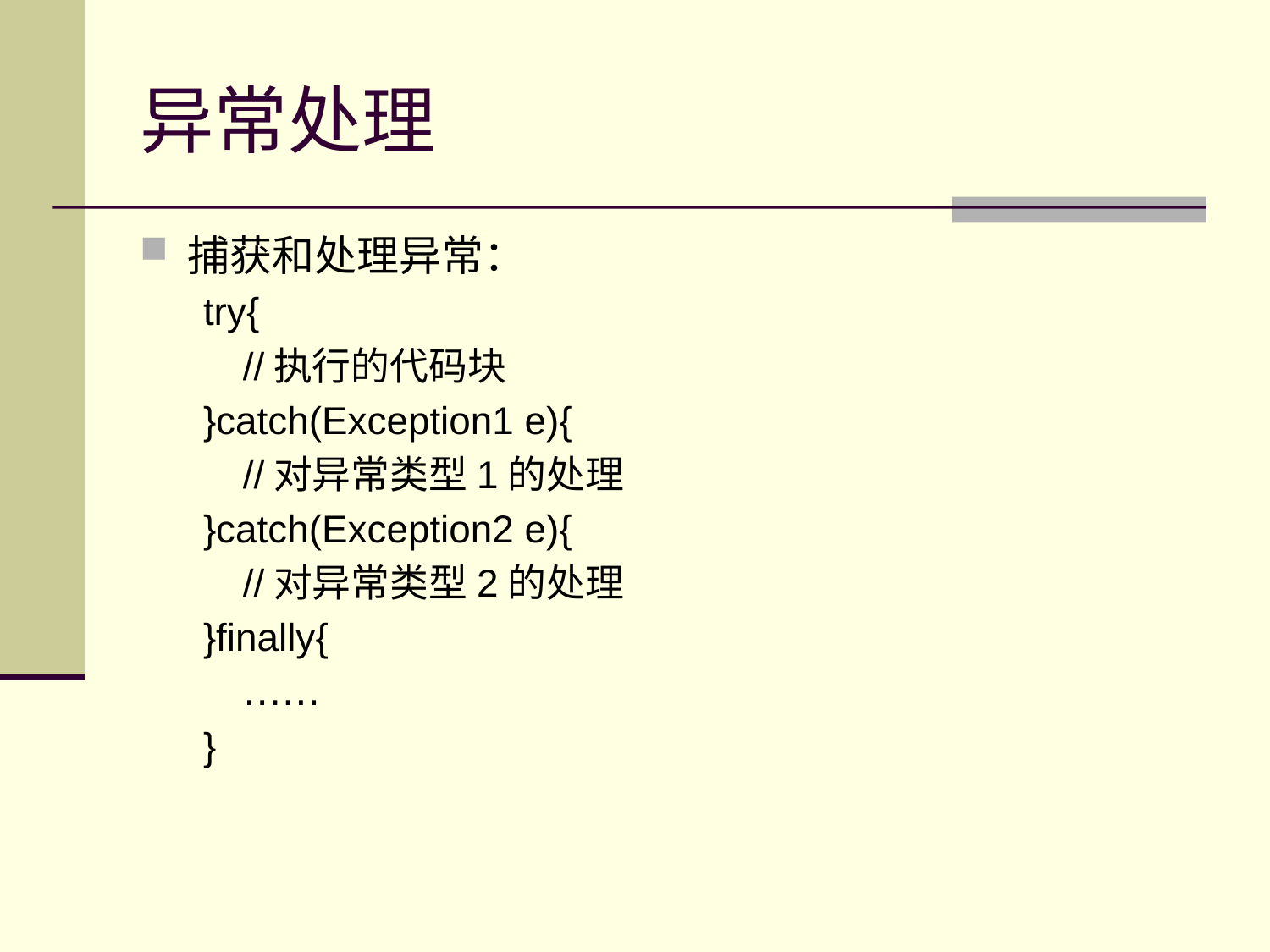

# 异常处理
捕获和处理异常：
try{
	//执行的代码块
}catch(Exception1 e){
	//对异常类型1的处理
}catch(Exception2 e){
	//对异常类型2的处理
}finally{
	……
}